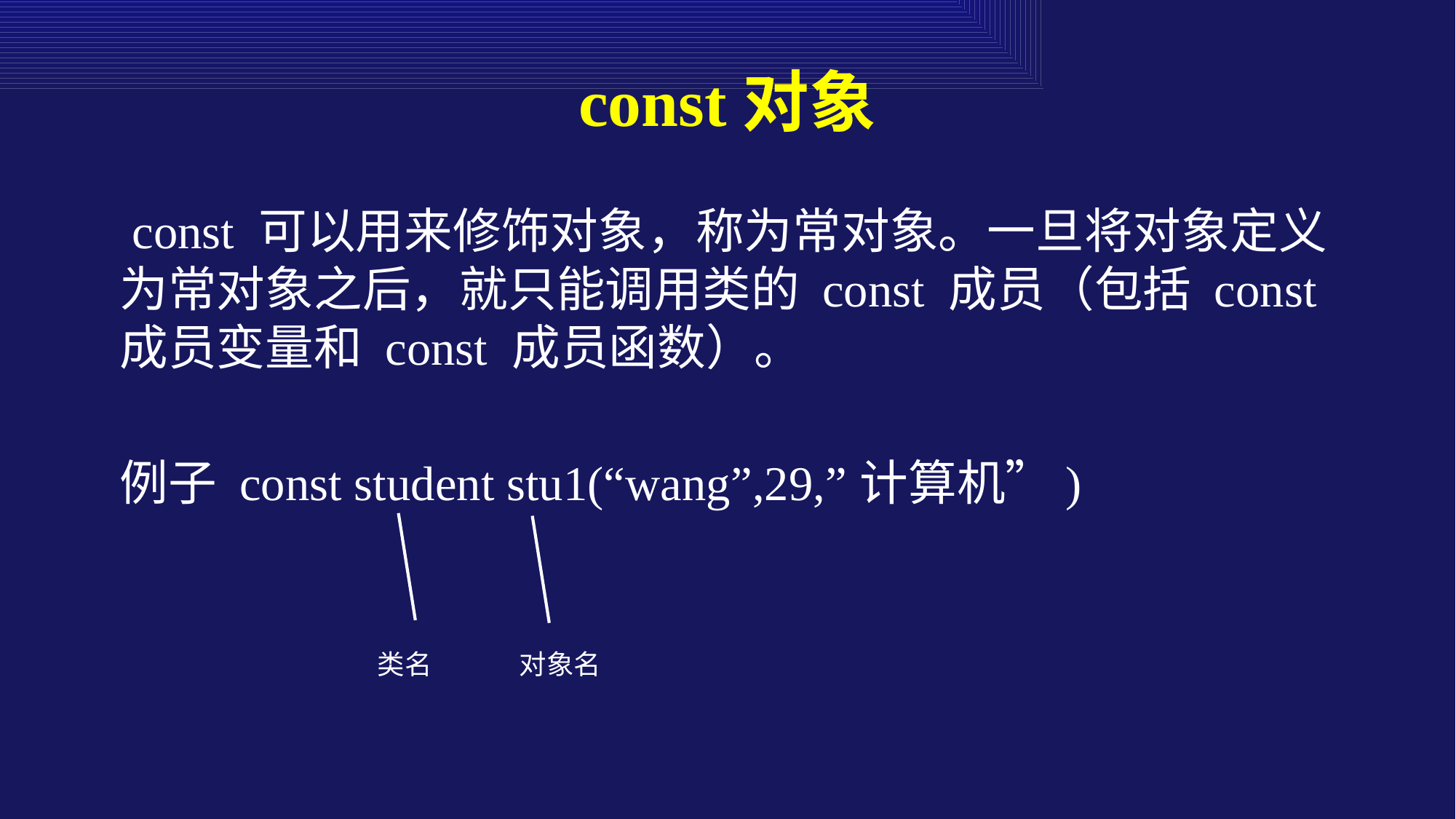

# const对象
 const 可以用来修饰对象，称为常对象。一旦将对象定义为常对象之后，就只能调用类的 const 成员（包括 const 成员变量和 const 成员函数）。

例子 const student stu1(“wang”,29,”计算机”)
类名
对象名